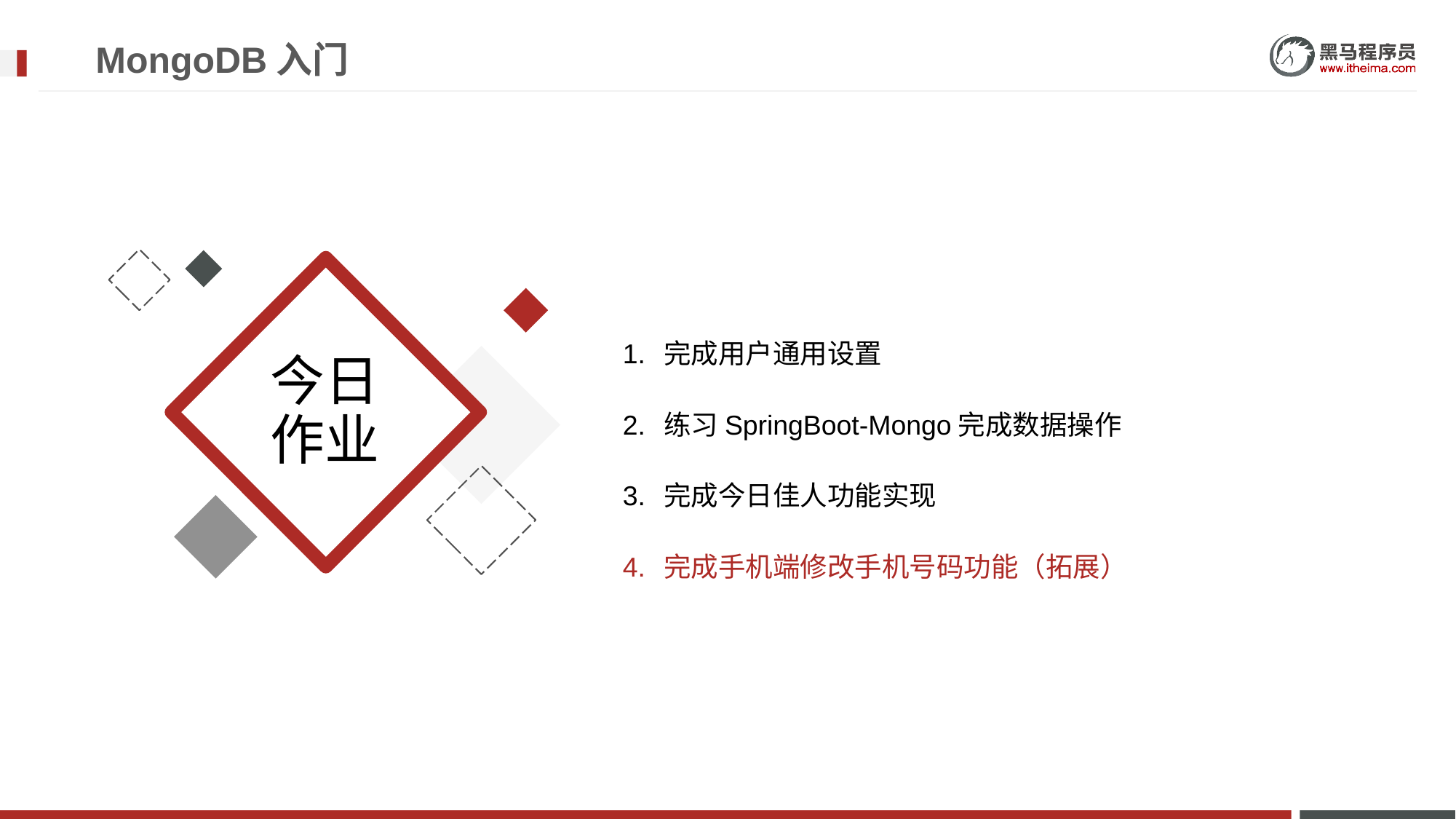

# MongoDB入门
完成用户通用设置
练习SpringBoot-Mongo完成数据操作
完成今日佳人功能实现
完成手机端修改手机号码功能（拓展）